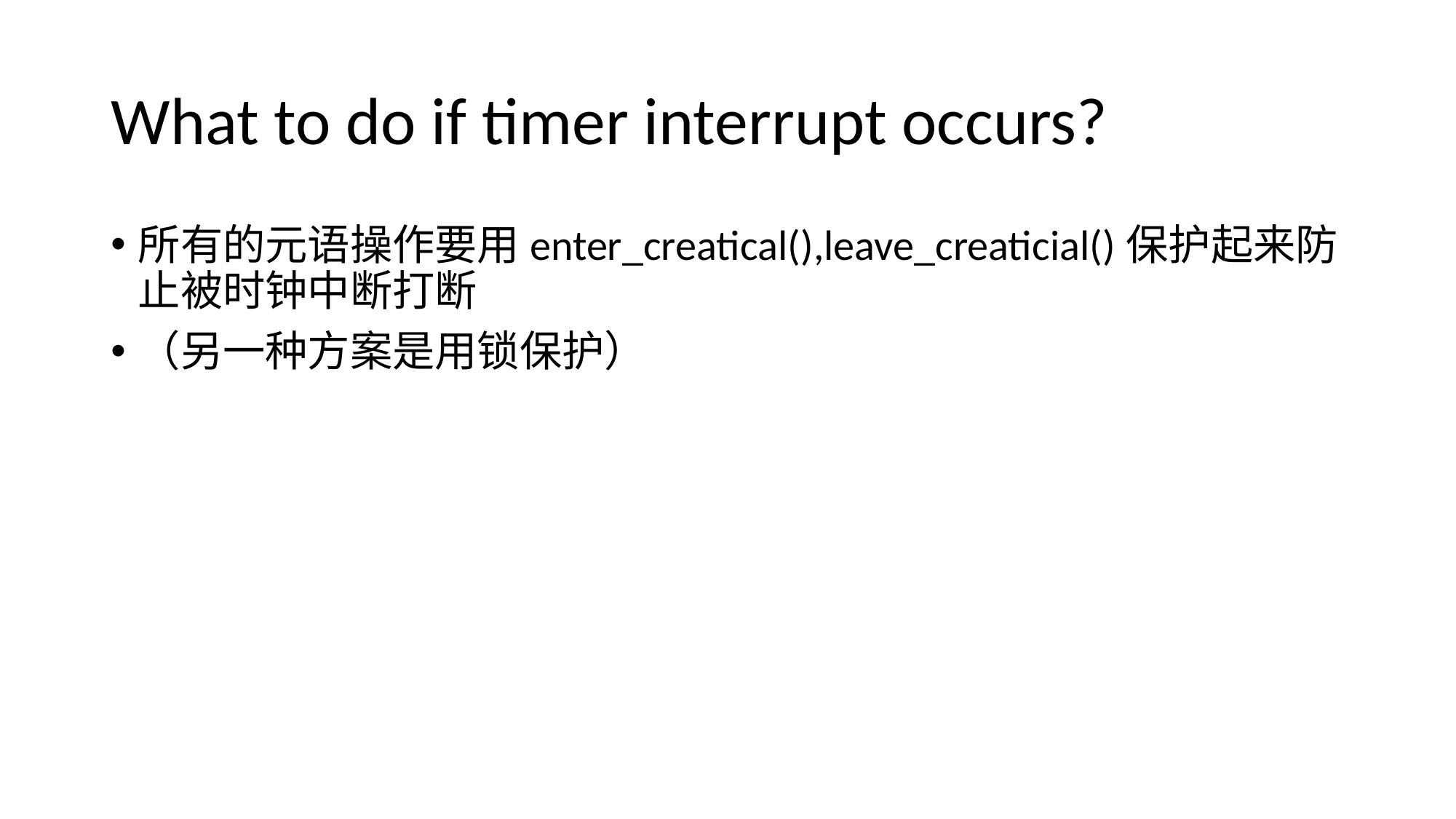

# What to do if timer interrupt occurs?
所有的元语操作要用enter_creatical(),leave_creaticial()保护起来防止被时钟中断打断
（另一种方案是用锁保护）